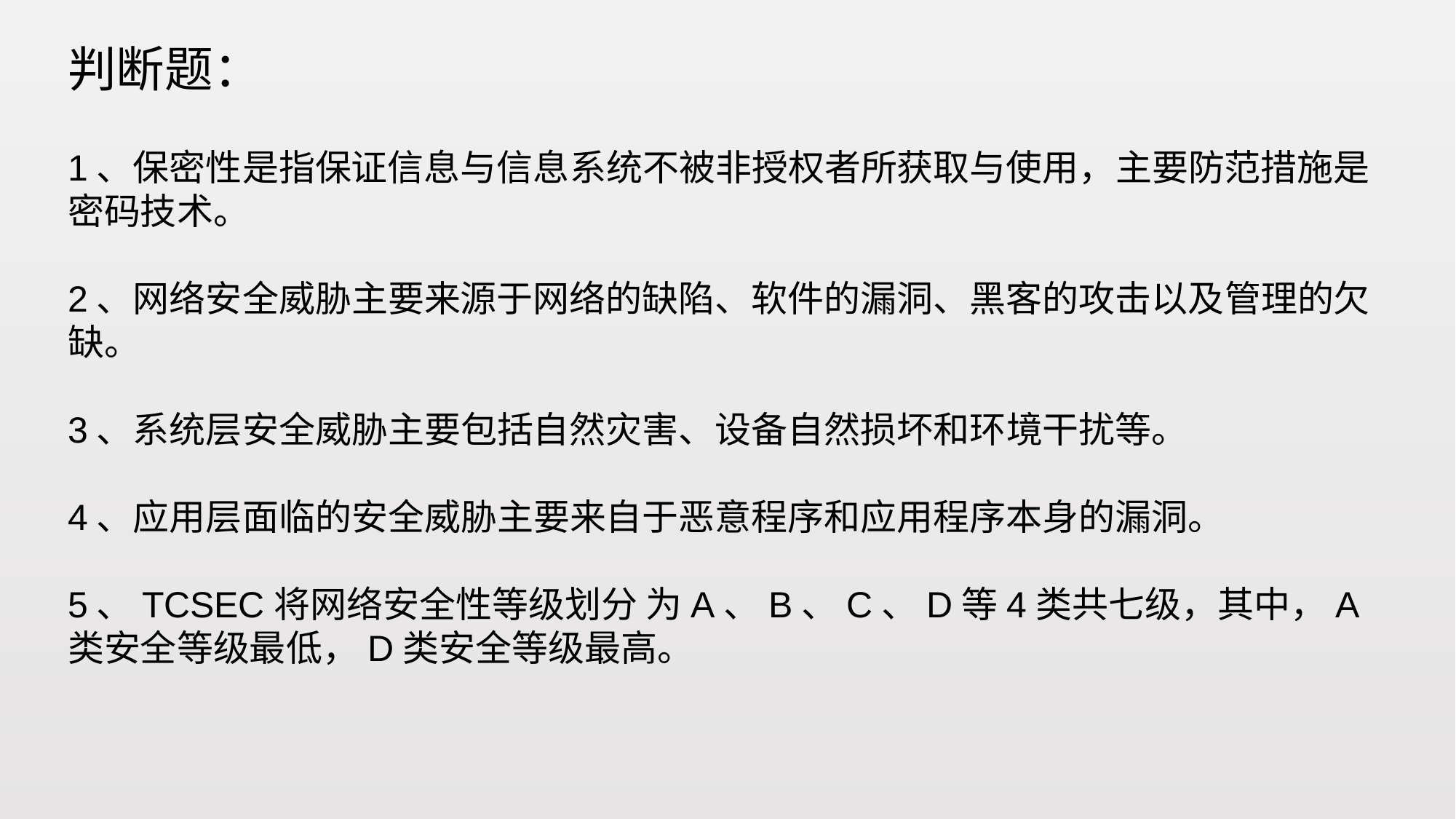

判断题：
1、保密性是指保证信息与信息系统不被非授权者所获取与使用，主要防范措施是密码技术。

2、网络安全威胁主要来源于网络的缺陷、软件的漏洞、黑客的攻击以及管理的欠缺。

3、系统层安全威胁主要包括自然灾害、设备自然损坏和环境干扰等。

4、应用层面临的安全威胁主要来自于恶意程序和应用程序本身的漏洞。

5、TCSEC将网络安全性等级划分 为A、B、C、D等4类共七级，其中，A类安全等级最低，D类安全等级最高。